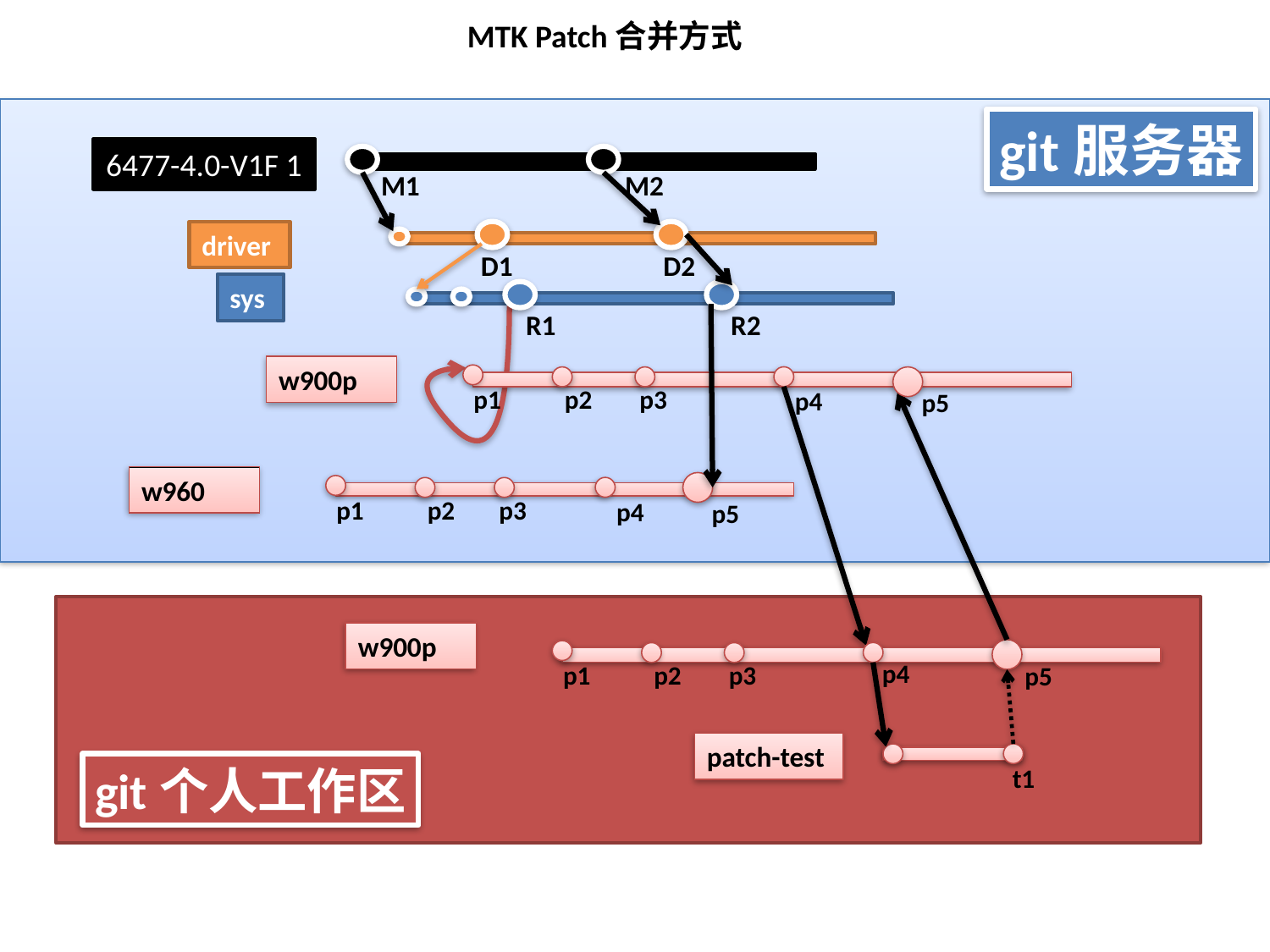

MTK Patch合并方式

git服务器
6477-4.0-V1F 1

M1
M2
driver

D1
D2
sys

R1
R2
w900p

p1
p2
p3
p4
p5
w960

p1
p2
p3
p4
p5

w900p

p4
p1
p2
p3
p5
patch-test

git个人工作区
t1